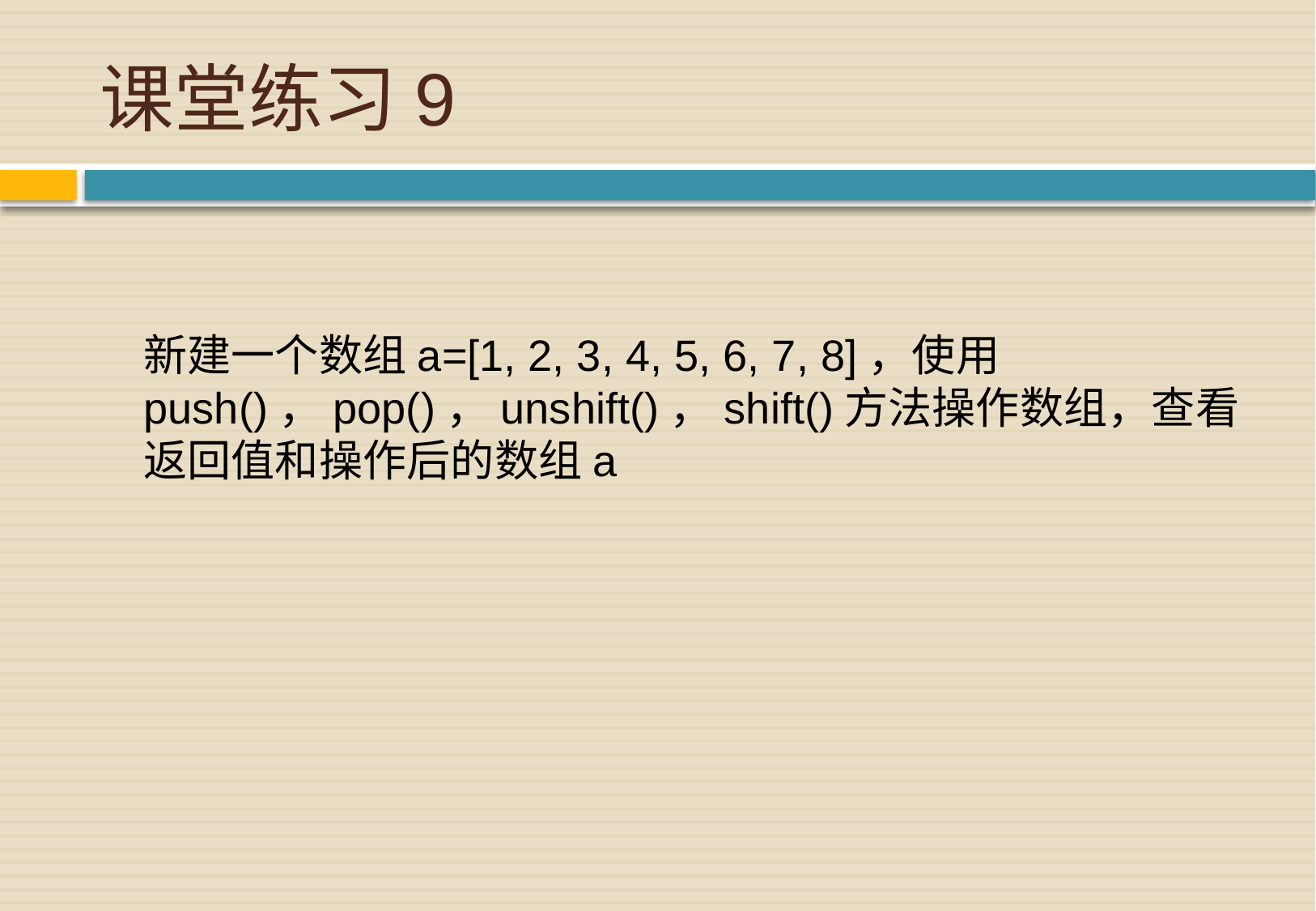

# 课堂练习9
新建一个数组a=[1, 2, 3, 4, 5, 6, 7, 8]，使用push()，pop()，unshift()，shift()方法操作数组，查看返回值和操作后的数组a